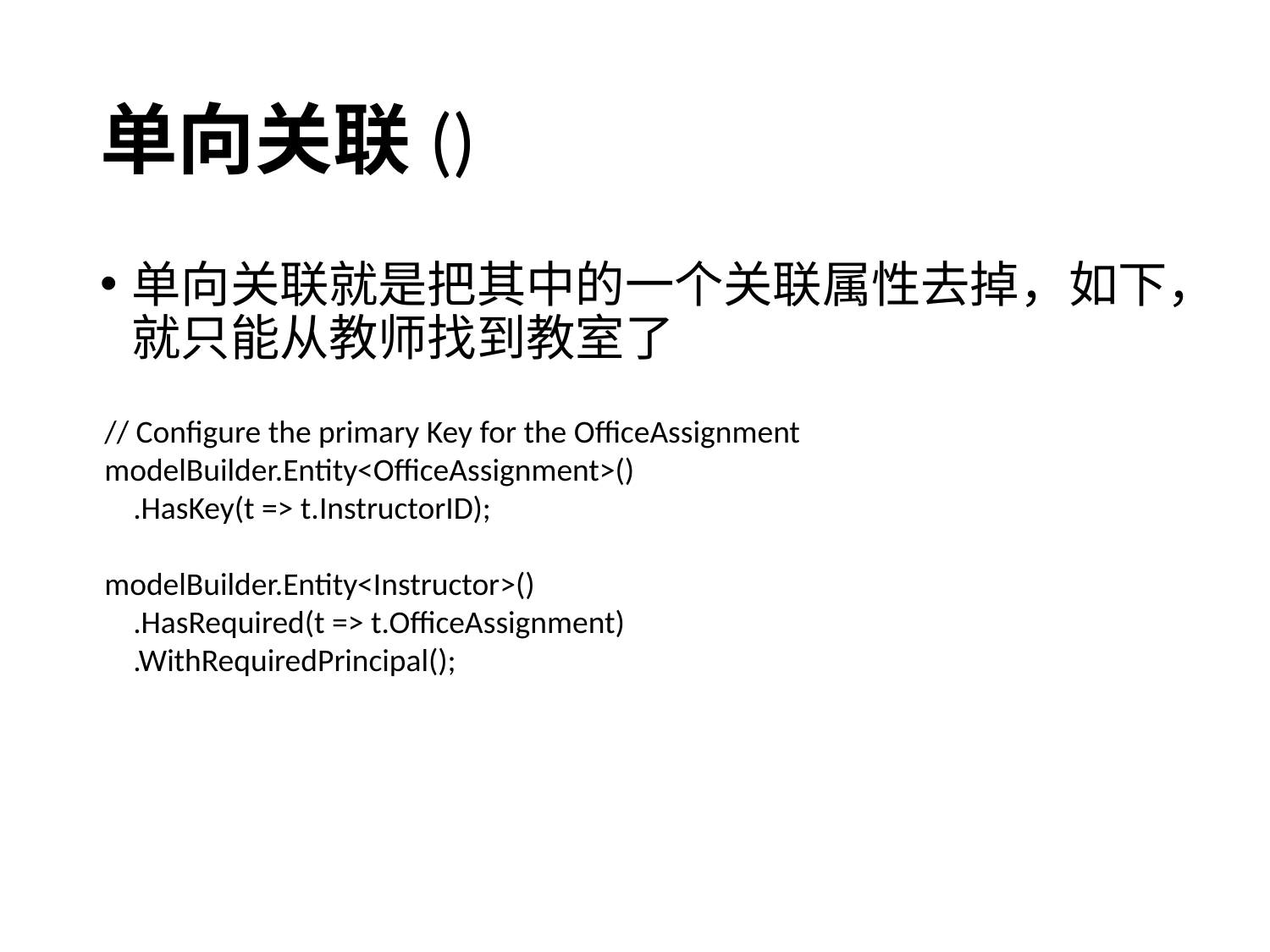

# 单向关联()
单向关联就是把其中的一个关联属性去掉，如下，就只能从教师找到教室了
// Configure the primary Key for the OfficeAssignment
modelBuilder.Entity<OfficeAssignment>()
    .HasKey(t => t.InstructorID);

modelBuilder.Entity<Instructor>()
    .HasRequired(t => t.OfficeAssignment)
    .WithRequiredPrincipal();